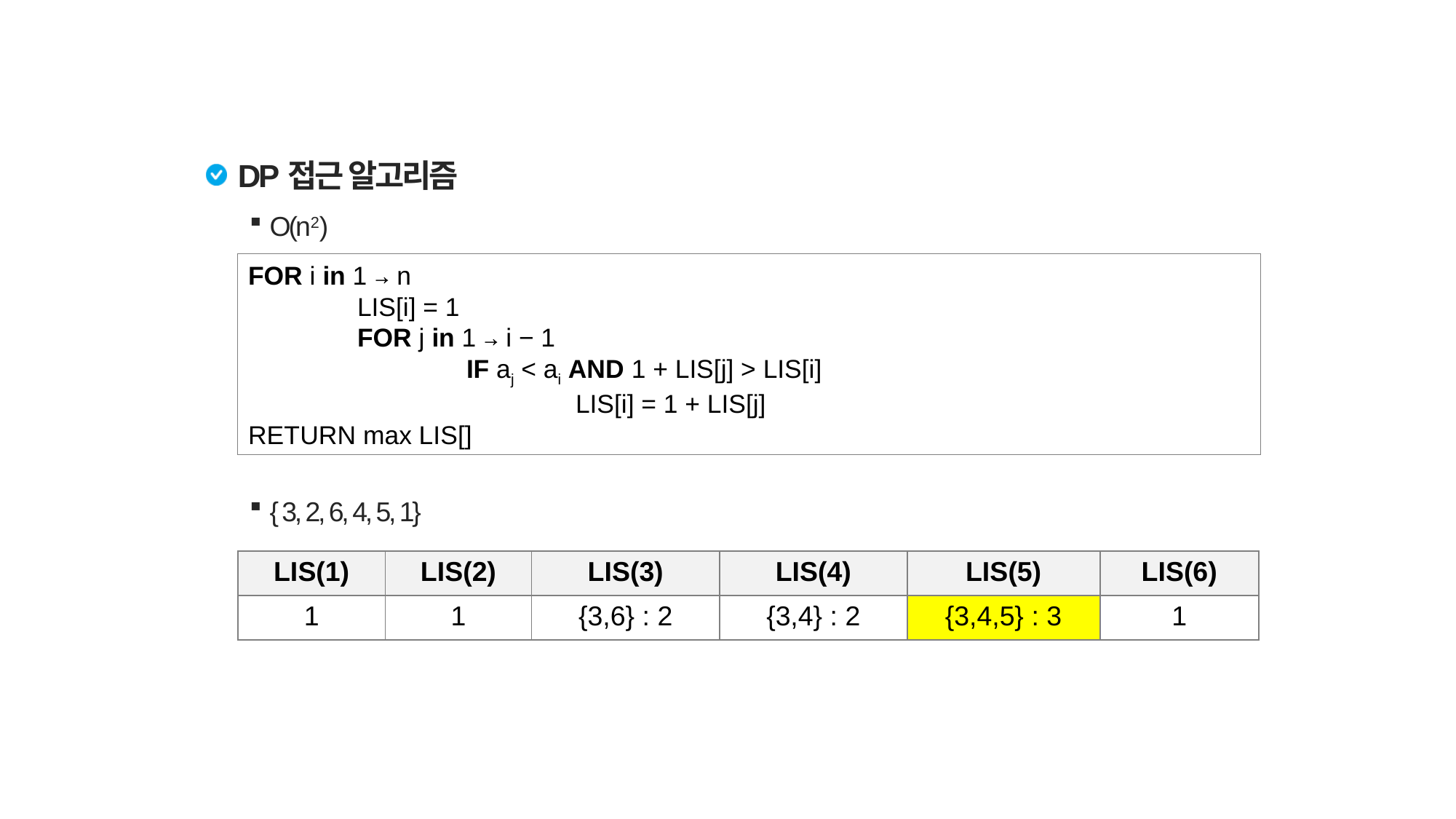

DP 접근 방법
DP접근 알고리즘
O(n2)

{ 3, 2, 6, 4, 5, 1}

FOR i in 1 → n
	LIS[i] = 1
	FOR j in 1 → i − 1
		IF aj < ai AND 1 + LIS[j] > LIS[i]
			LIS[i] = 1 + LIS[j]
RETURN max LIS[]
| LIS(1) | LIS(2) | LIS(3) | LIS(4) | LIS(5) | LIS(6) |
| --- | --- | --- | --- | --- | --- |
| 1 | 1 | {3,6} : 2 | {3,4} : 2 | {3,4,5} : 3 | 1 |